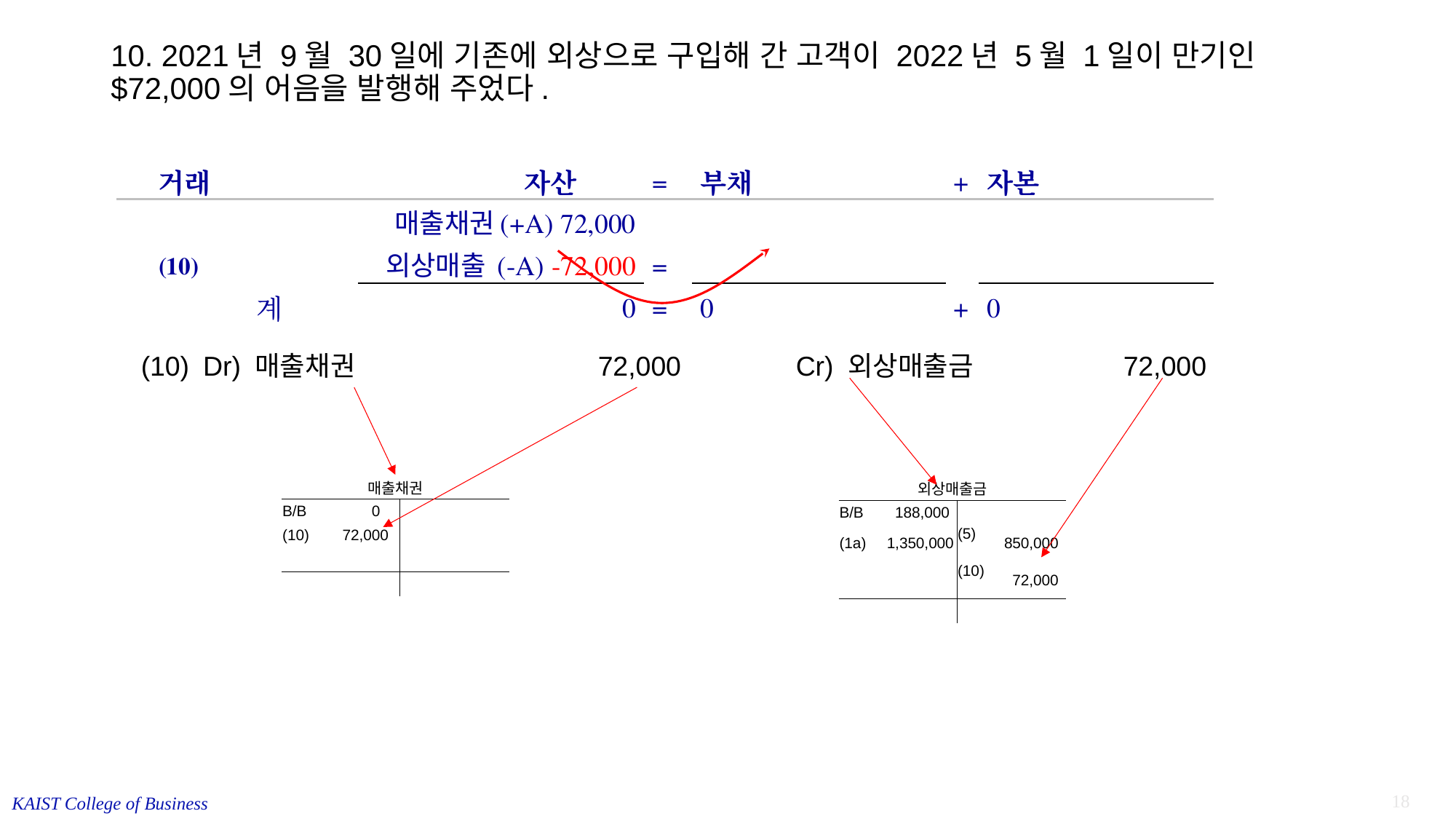

# 10. 2021년 9월 30일에 기존에 외상으로 구입해 간 고객이 2022년 5월 1일이 만기인 $72,000의 어음을 발행해 주었다.
|  |  |  |  |  |  |  |  |  |  |  |  |  |  |  |
| --- | --- | --- | --- | --- | --- | --- | --- | --- | --- | --- | --- | --- | --- | --- |
| 거래 |  |  |  |  |  | 자산 |  |  | = | 부채 | + | 자본 |  |  |
| (10) |  |  |  |  | 매출채권(+A) 72,000 외상매출 (-A) -72,000 |  |  |  | = |  |  |  |  |  |
|  |  |  |  | 계 | 0 |  |  |  | = | 0 | + | 0 |  |  |
|  |  |  |  |  |  |  |  |  |  |  |  |  |  |  |

(10)	 Dr) 매출채권	   	72,000      		Cr) 외상매출금		72,000
| 매출채권 |  |  |  |
| --- | --- | --- | --- |
| B/B | 0 |  |  |
| (10) | 72,000 |  |  |
|  |  |  |  |
|  |  |  |  |
| 외상매출금 |  |  |  |
| --- | --- | --- | --- |
| B/B | 188,000 |  |  |
| (1a) | 1,350,000 | (5) | 850,000 |
|  |  | (10) | 72,000 |
|  |  |  |  |